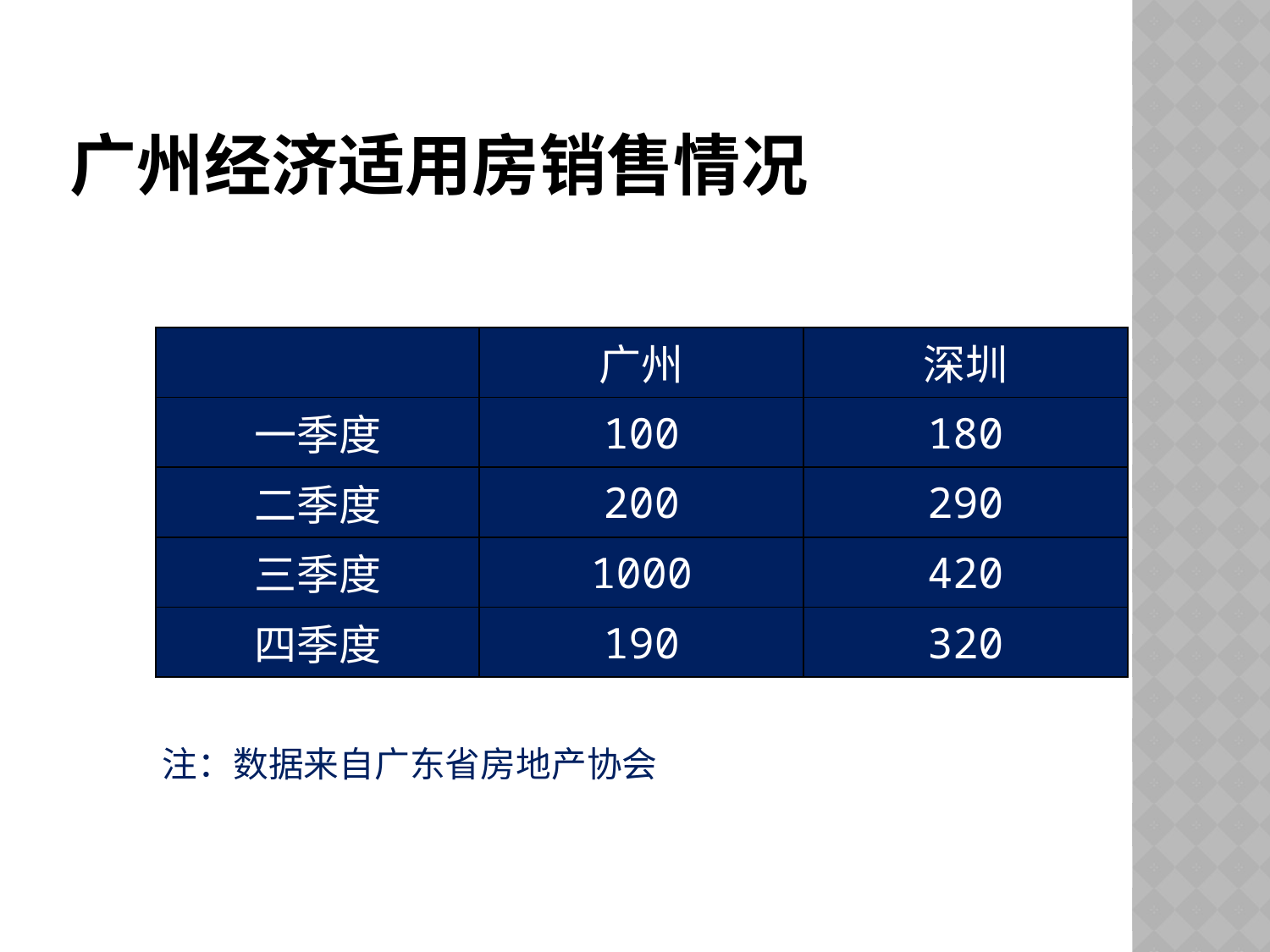

# 广州经济适用房销售情况
|  | 广州 | 深圳 |
| --- | --- | --- |
| 一季度 | 100 | 180 |
| 二季度 | 200 | 290 |
| 三季度 | 1000 | 420 |
| 四季度 | 190 | 320 |
注：数据来自广东省房地产协会